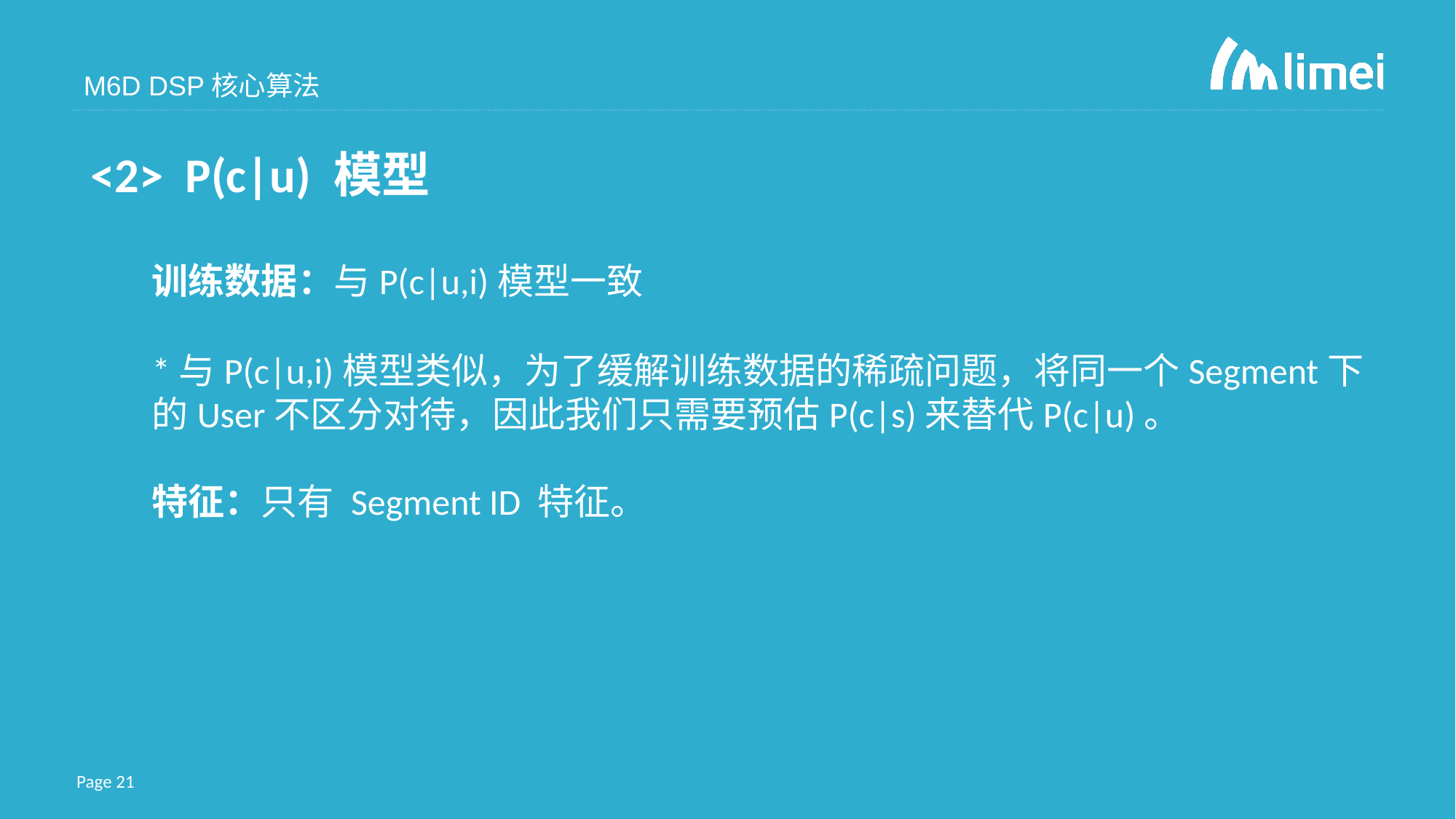

M6D DSP核心算法
<2>  P(c|u) 模型

	训练数据：与P(c|u,i)模型一致

	*与P(c|u,i)模型类似，为了缓解训练数据的稀疏问题，将同一个Segment下的User不区分对待，因此我们只需要预估P(c|s)来替代P(c|u)。

	特征：只有 Segment ID 特征。

Page 21